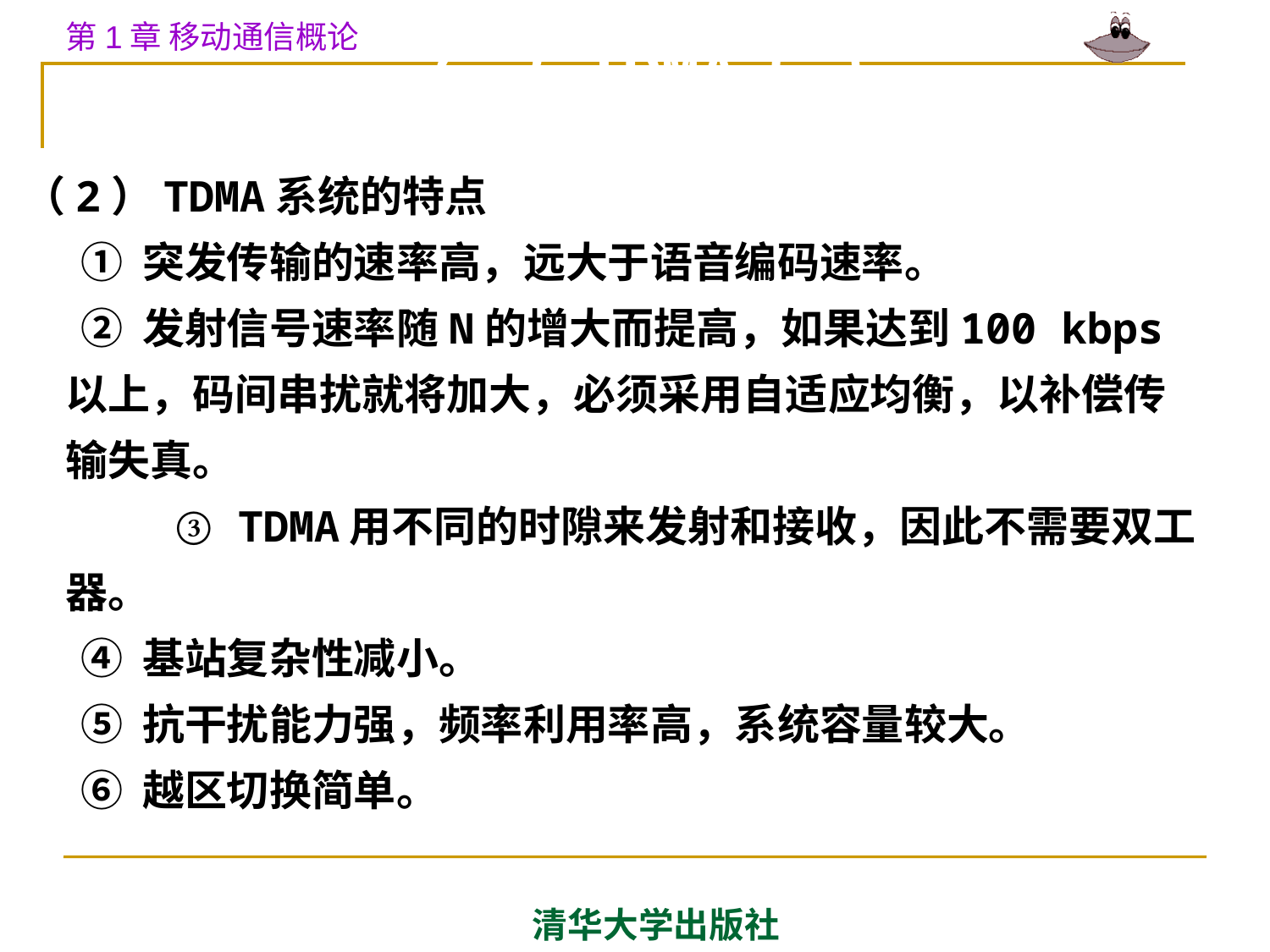

6.3 TDMA方式
（2）TDMA系统的特点
      ① 突发传输的速率高，远大于语音编码速率。
      ② 发射信号速率随N的增大而提高，如果达到100 kbps以上，码间串扰就将加大，必须采用自适应均衡，以补偿传输失真。
      ③ TDMA用不同的时隙来发射和接收，因此不需要双工器。
      ④ 基站复杂性减小。
      ⑤ 抗干扰能力强，频率利用率高，系统容量较大。
      ⑥ 越区切换简单。